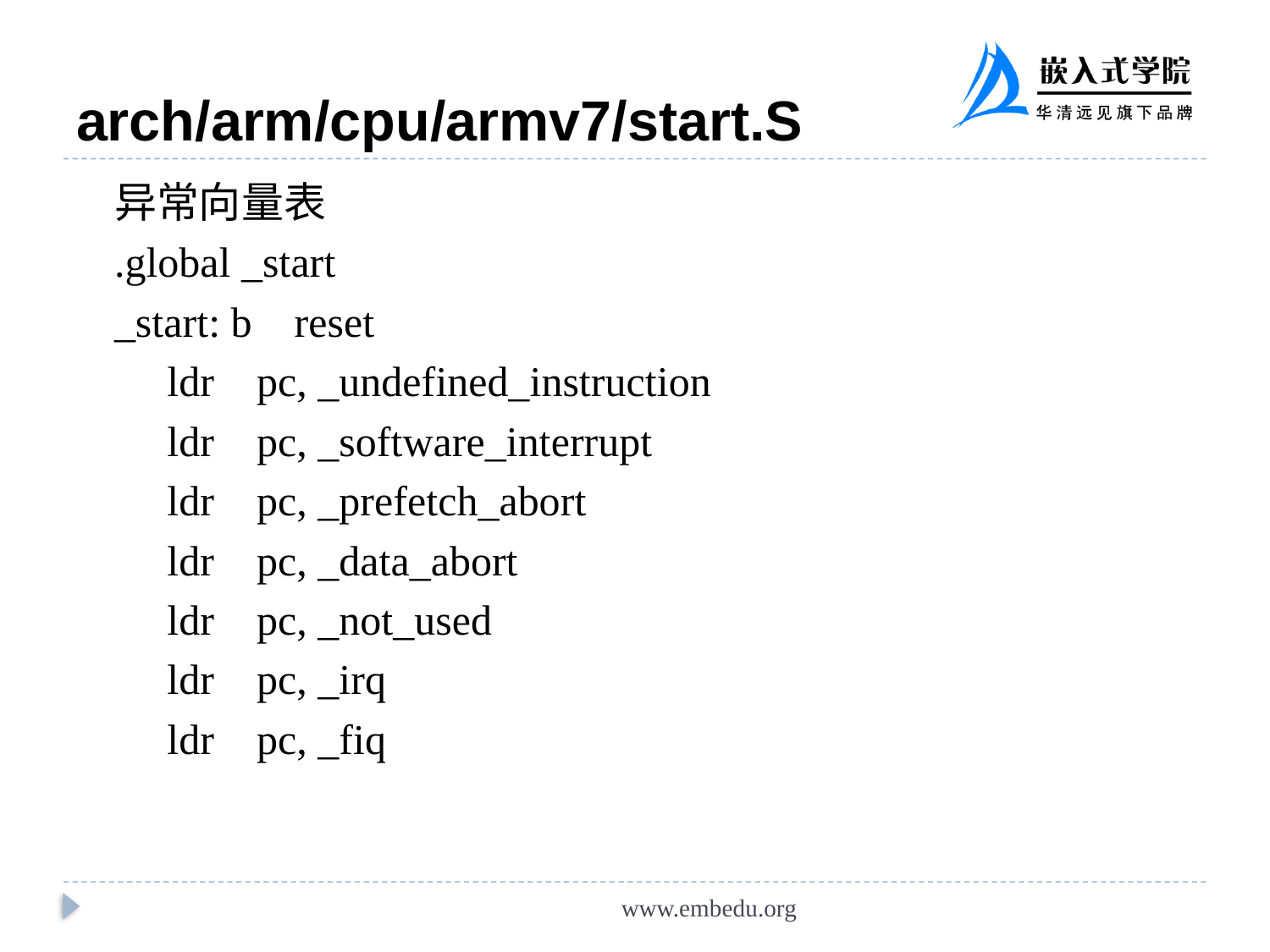

# arch/arm/cpu/armv7/start.S
异常向量表
.global _start
_start: b    reset
     ldr    pc, _undefined_instruction
     ldr    pc, _software_interrupt
     ldr    pc, _prefetch_abort
     ldr    pc, _data_abort
     ldr    pc, _not_used
     ldr    pc, _irq
     ldr    pc, _fiq
www.embedu.org